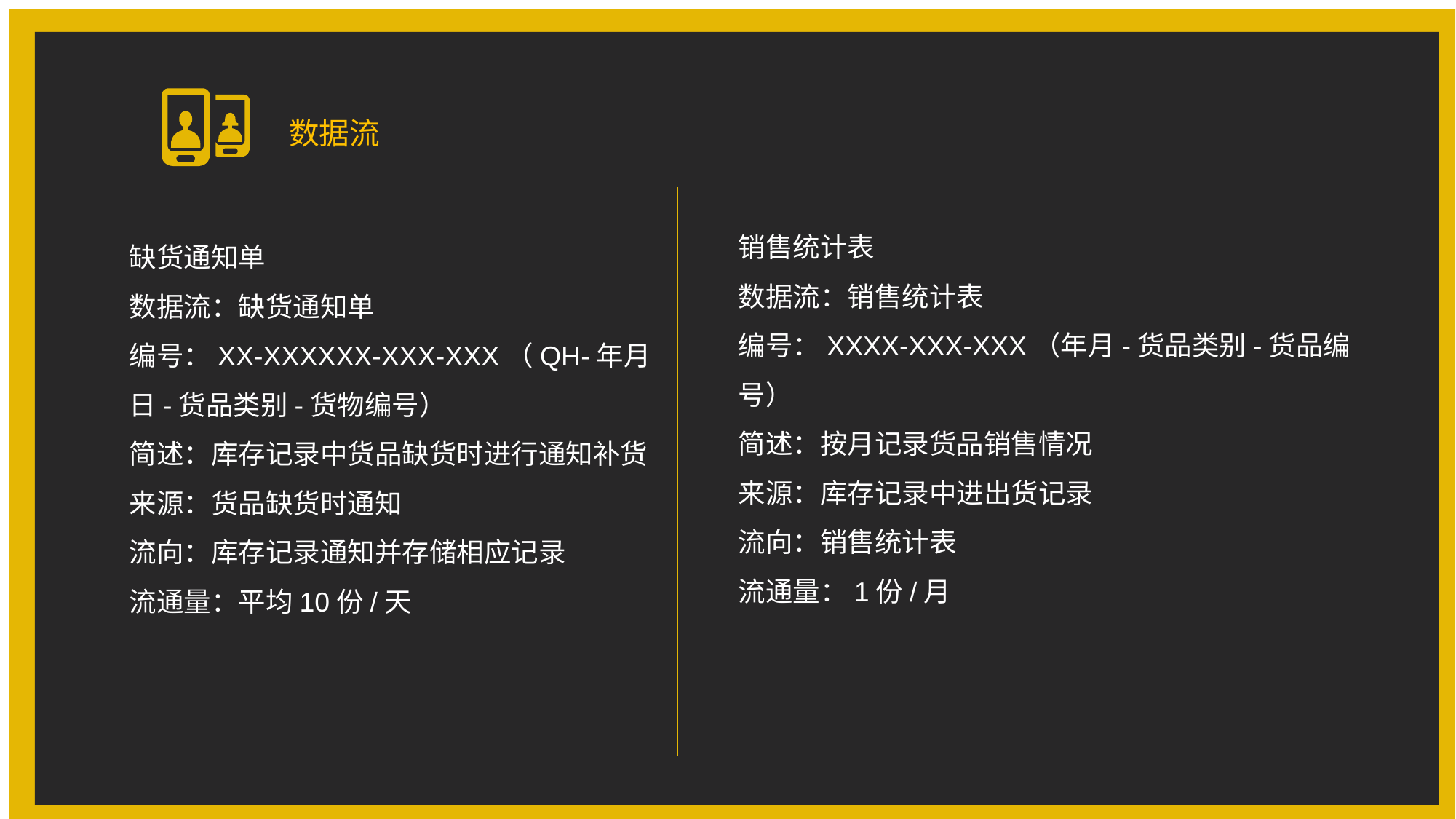

数据流
销售统计表
数据流：销售统计表
编号：XXXX-XXX-XXX（年月-货品类别-货品编号）
简述：按月记录货品销售情况
来源：库存记录中进出货记录
流向：销售统计表
流通量：1份/月

缺货通知单
数据流：缺货通知单
编号：XX-XXXXXX-XXX-XXX（QH-年月日-货品类别-货物编号）
简述：库存记录中货品缺货时进行通知补货
来源：货品缺货时通知
流向：库存记录通知并存储相应记录
流通量：平均10份/天